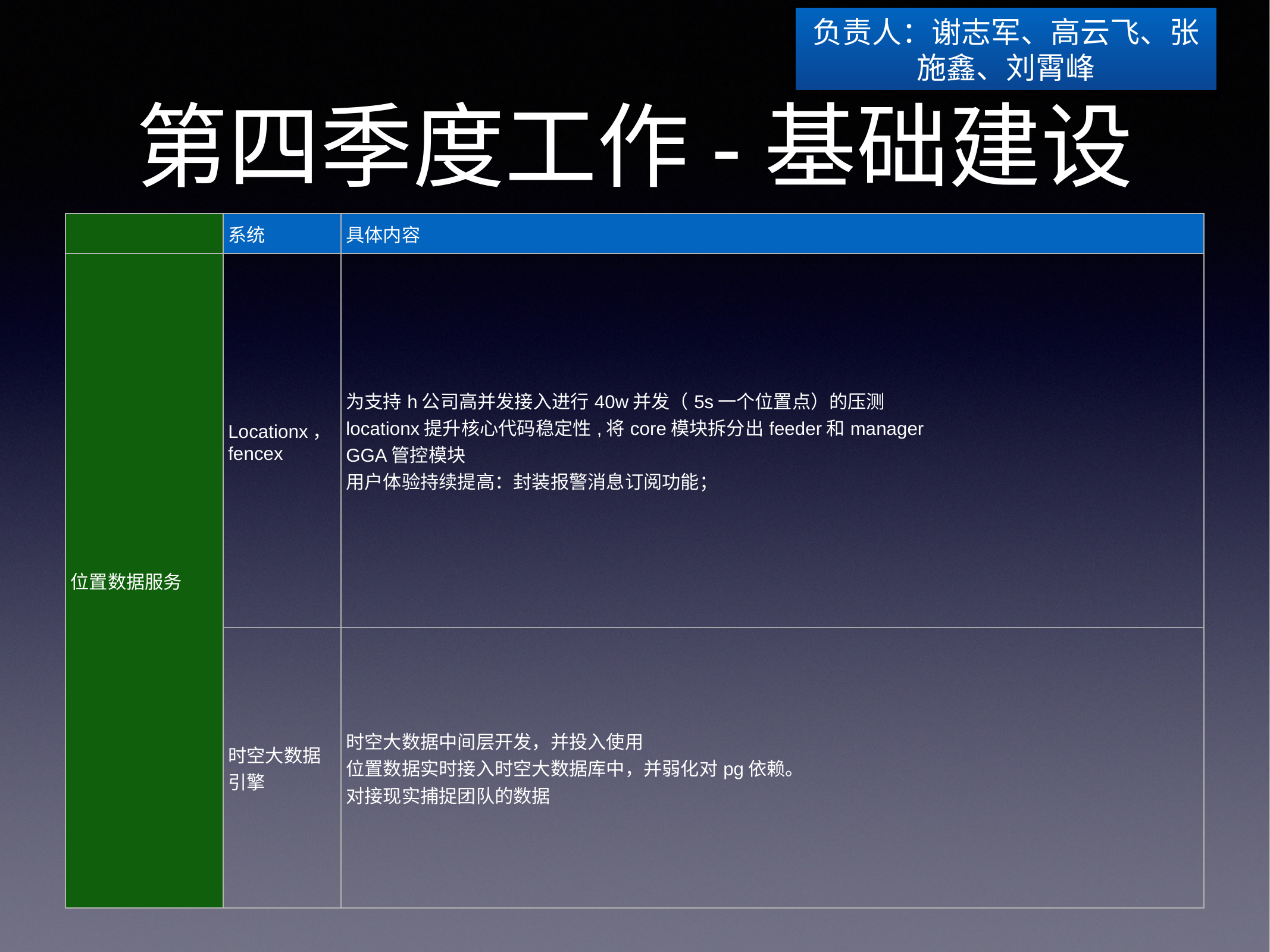

负责人：谢志军、高云飞、张施鑫、刘霄峰
# 第四季度工作-基础建设
|  | 系统 | 具体内容 |
| --- | --- | --- |
| 位置数据服务 | Locationx，fencex | 为支持h公司高并发接入进行40w并发（5s一个位置点）的压测 locationx提升核心代码稳定性,将core模块拆分出feeder和manager GGA管控模块 用户体验持续提高：封装报警消息订阅功能； |
|  | 时空大数据引擎 | 时空大数据中间层开发，并投入使用 位置数据实时接入时空大数据库中，并弱化对pg依赖。 对接现实捕捉团队的数据 |